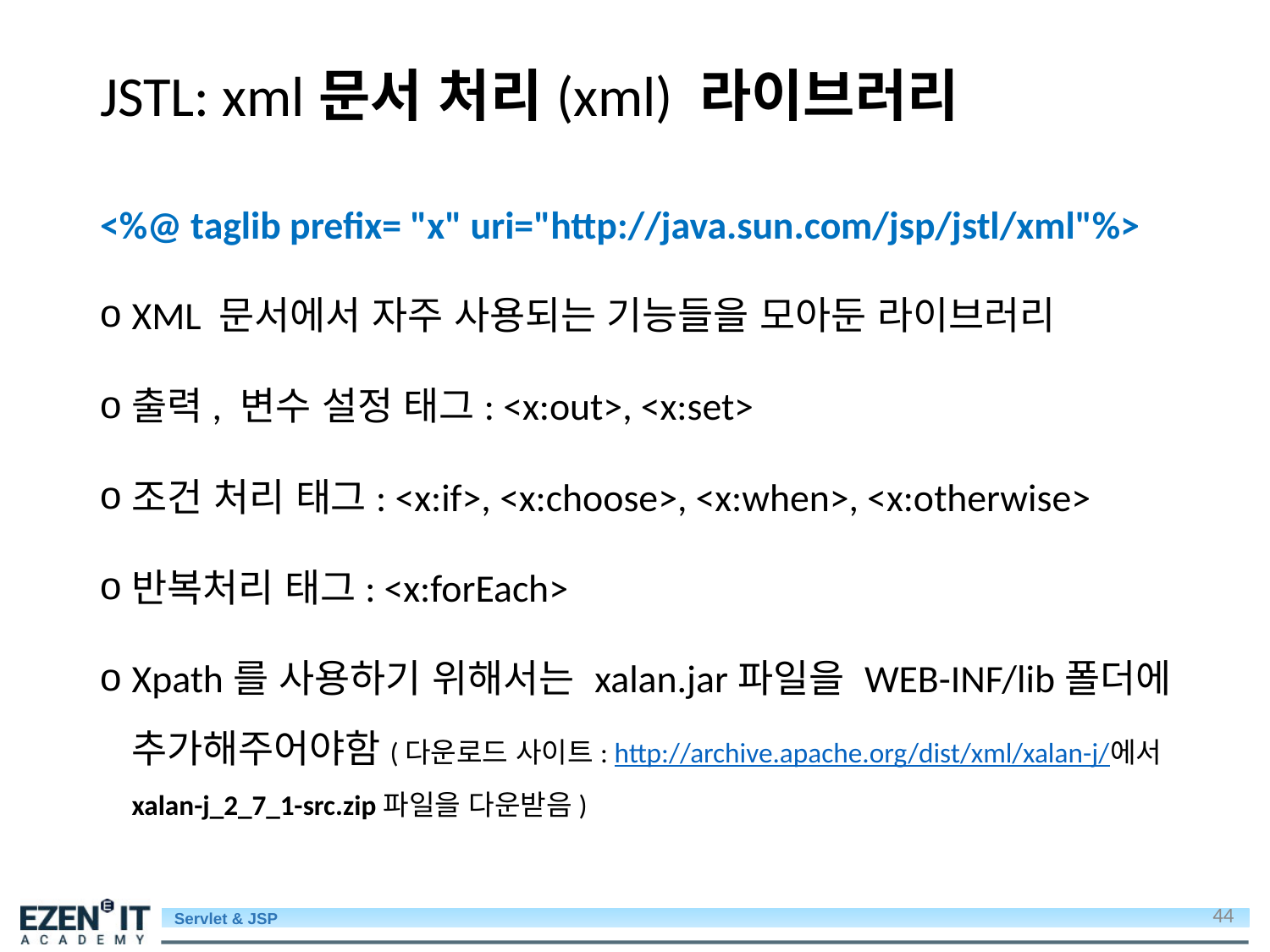

# JSTL: xml문서 처리(xml) 라이브러리
<%@ taglib prefix= "x" uri="http://java.sun.com/jsp/jstl/xml"%>
XML 문서에서 자주 사용되는 기능들을 모아둔 라이브러리
출력, 변수 설정 태그: <x:out>, <x:set>
조건 처리 태그: <x:if>, <x:choose>, <x:when>, <x:otherwise>
반복처리 태그: <x:forEach>
Xpath를 사용하기 위해서는 xalan.jar파일을 WEB-INF/lib폴더에 추가해주어야함(다운로드 사이트: http://archive.apache.org/dist/xml/xalan-j/에서 xalan-j_2_7_1-src.zip파일을 다운받음)
44